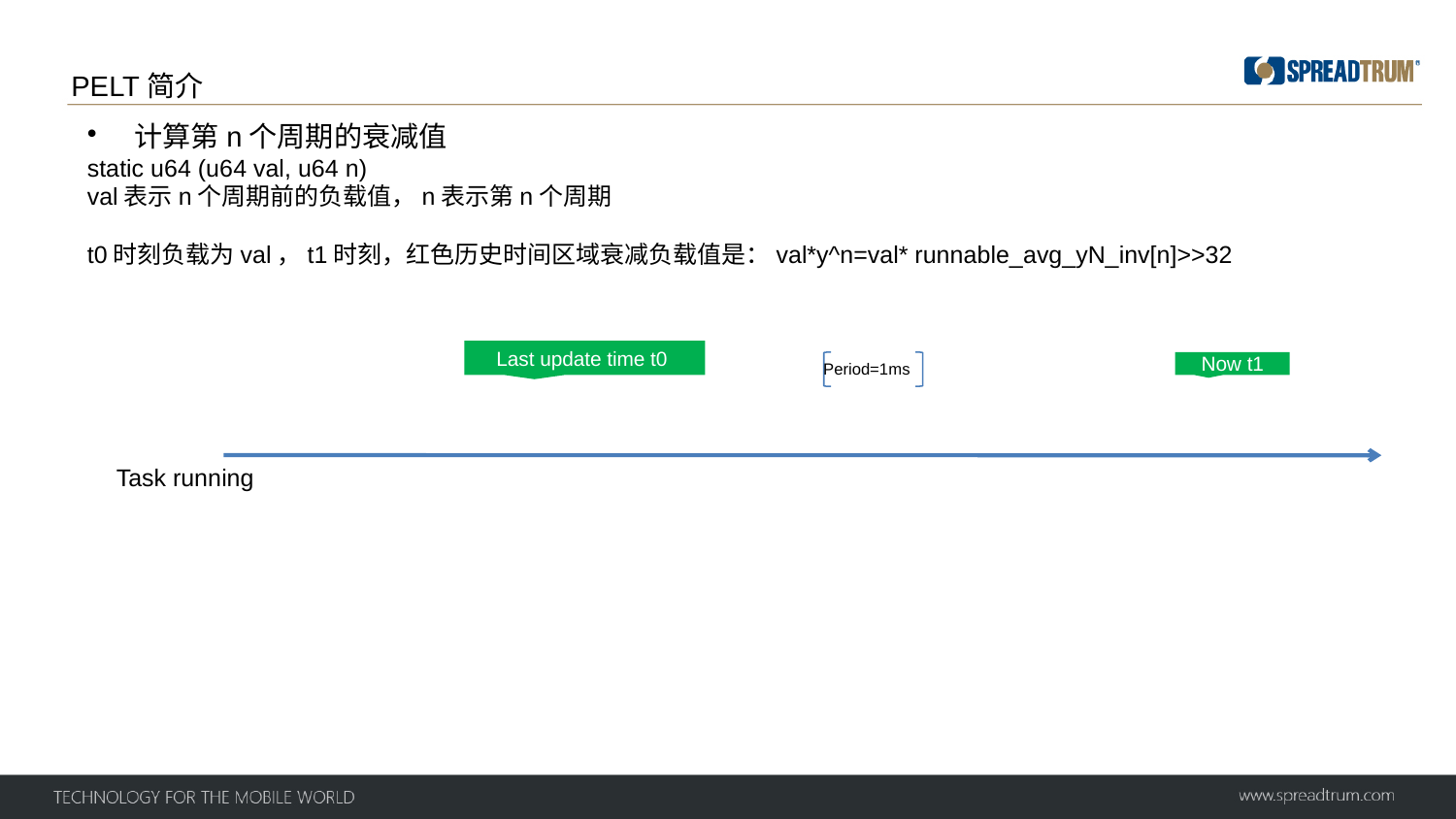

PELT简介
 计算第n个周期的衰减值
static u64 (u64 val, u64 n)
val表示n个周期前的负载值，n表示第n个周期

t0时刻负载为val，t1时刻，红色历史时间区域衰减负载值是：val*y^n=val* runnable_avg_yN_inv[n]>>32
Last update time t0
Period=1ms

Now t1
| ····· | …… | L1 | L2 | L3 | L4 | L5 | ····· | Ln |
| --- | --- | --- | --- | --- | --- | --- | --- | --- |
Task running